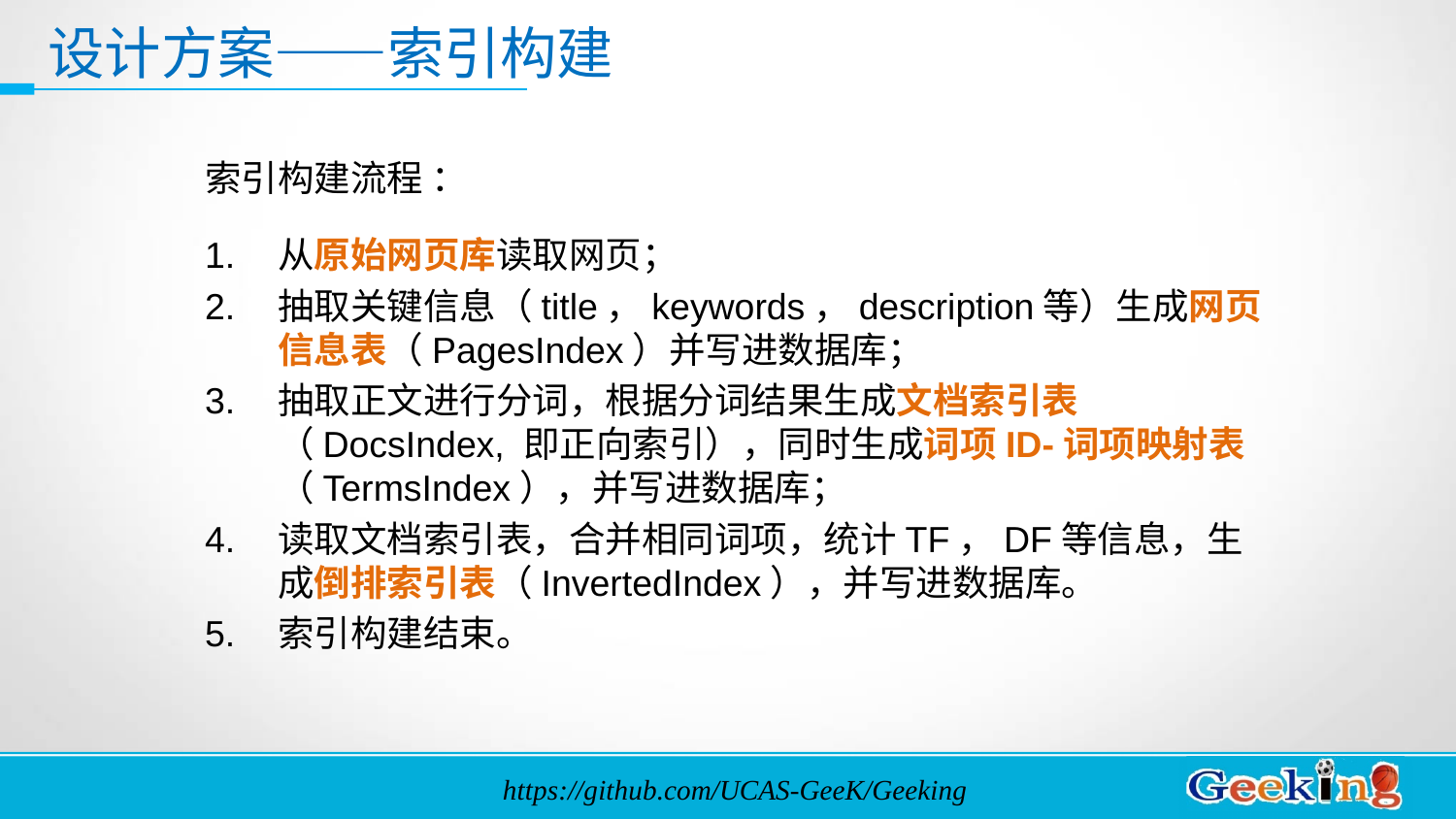

设计方案——索引构建

索引构建流程 ：

从原始网页库读取网页；
抽取关键信息（title，keywords，description等）生成网页信息表（PagesIndex）并写进数据库；
抽取正文进行分词，根据分词结果生成文档索引表（DocsIndex, 即正向索引），同时生成词项ID-词项映射表（TermsIndex），并写进数据库；
读取文档索引表，合并相同词项，统计TF，DF等信息，生成倒排索引表（InvertedIndex），并写进数据库。
索引构建结束。

https://github.com/UCAS-GeeK/Geeking